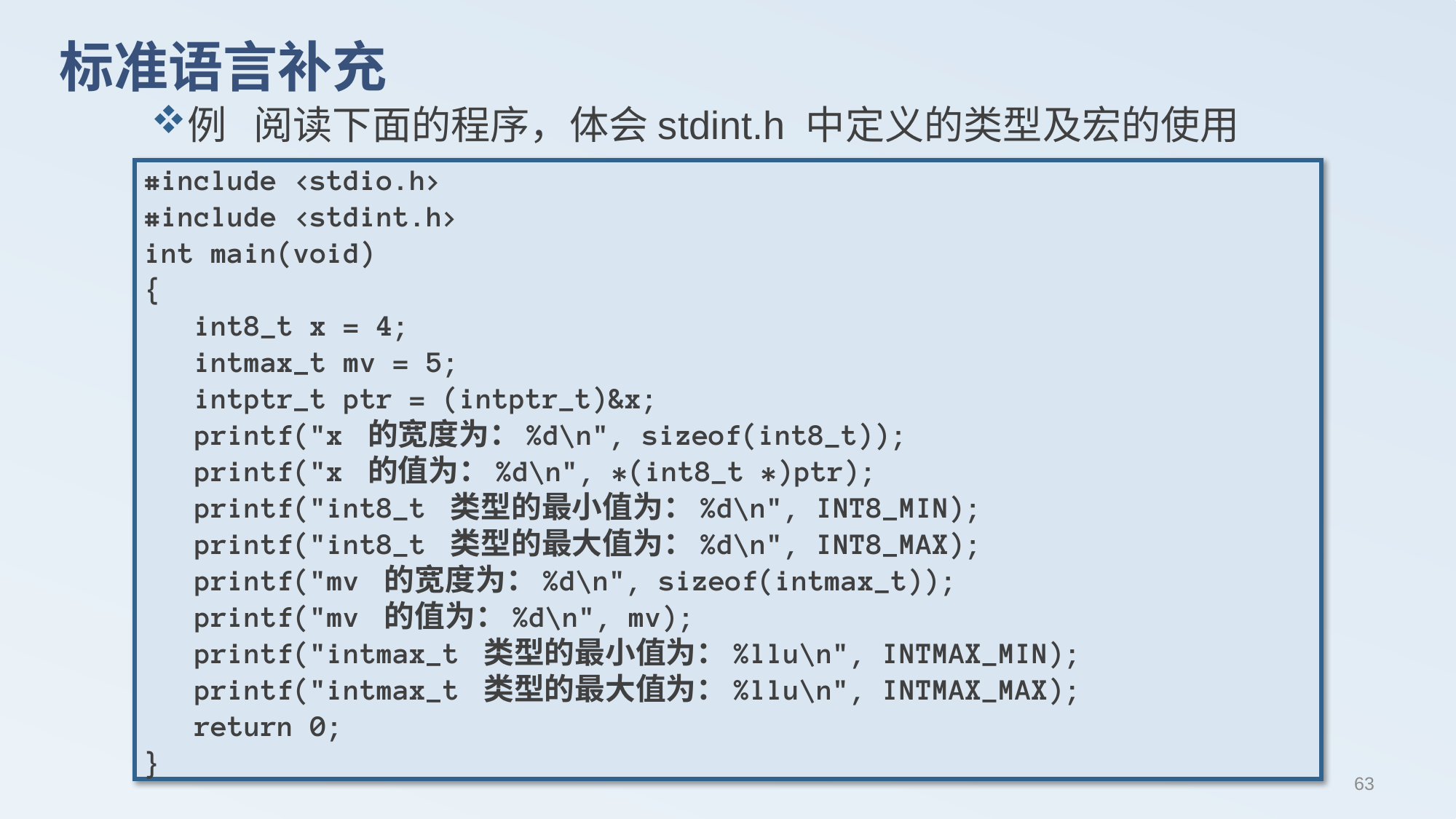

# 标准语言补充
例   阅读下面的程序，体会stdint.h 中定义的类型及宏的使用
#include <stdio.h>
#include <stdint.h>
int main(void)
{
   int8_t x = 4;
   intmax_t mv = 5;
   intptr_t ptr = (intptr_t)&x;
   printf("x 的宽度为：%d\n", sizeof(int8_t));
   printf("x 的值为：%d\n", *(int8_t *)ptr);
   printf("int8_t 类型的最小值为：%d\n", INT8_MIN);
   printf("int8_t 类型的最大值为：%d\n", INT8_MAX);
   printf("mv 的宽度为：%d\n", sizeof(intmax_t));
   printf("mv 的值为：%d\n", mv);
   printf("intmax_t 类型的最小值为：%llu\n", INTMAX_MIN);
   printf("intmax_t 类型的最大值为：%llu\n", INTMAX_MAX);
   return 0;
}